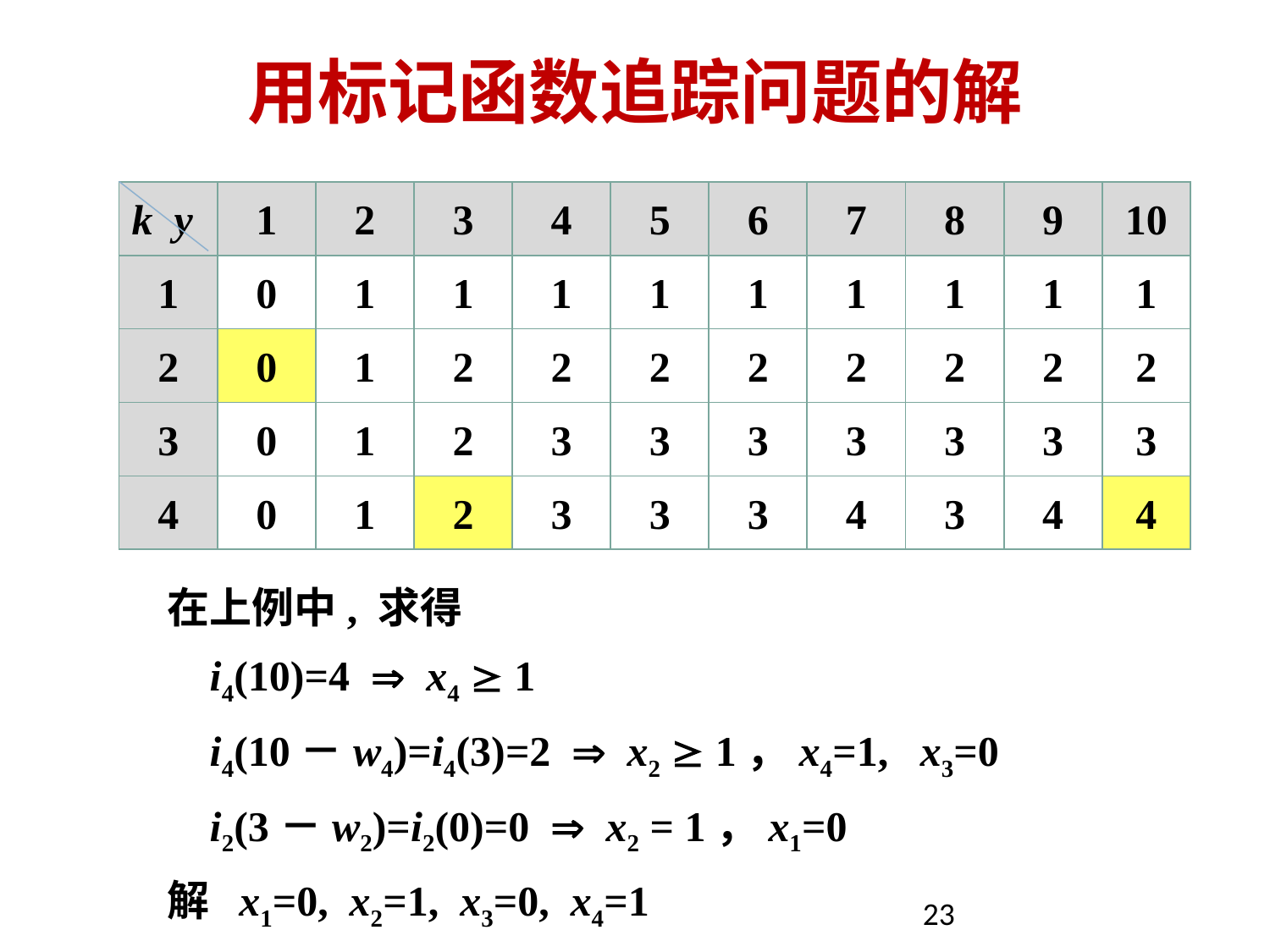

# 用标记函数追踪问题的解
| k y | 1 | 2 | 3 | 4 | 5 | 6 | 7 | 8 | 9 | 10 |
| --- | --- | --- | --- | --- | --- | --- | --- | --- | --- | --- |
| 1 | 0 | 1 | 1 | 1 | 1 | 1 | 1 | 1 | 1 | 1 |
| 2 | 0 | 1 | 2 | 2 | 2 | 2 | 2 | 2 | 2 | 2 |
| 3 | 0 | 1 | 2 | 3 | 3 | 3 | 3 | 3 | 3 | 3 |
| 4 | 0 | 1 | 2 | 3 | 3 | 3 | 4 | 3 | 4 | 4 |

在上例中, 求得
    i4(10)=4  ⇒  x4 ≥ 1
    i4(10－w4)=i4(3)=2  ⇒  x2 ≥ 1，x4=1,   x3=0
    i2(3－w2)=i2(0)=0  ⇒  x2 = 1，x1=0
解  x1=0,  x2=1,  x3=0,  x4=1
23